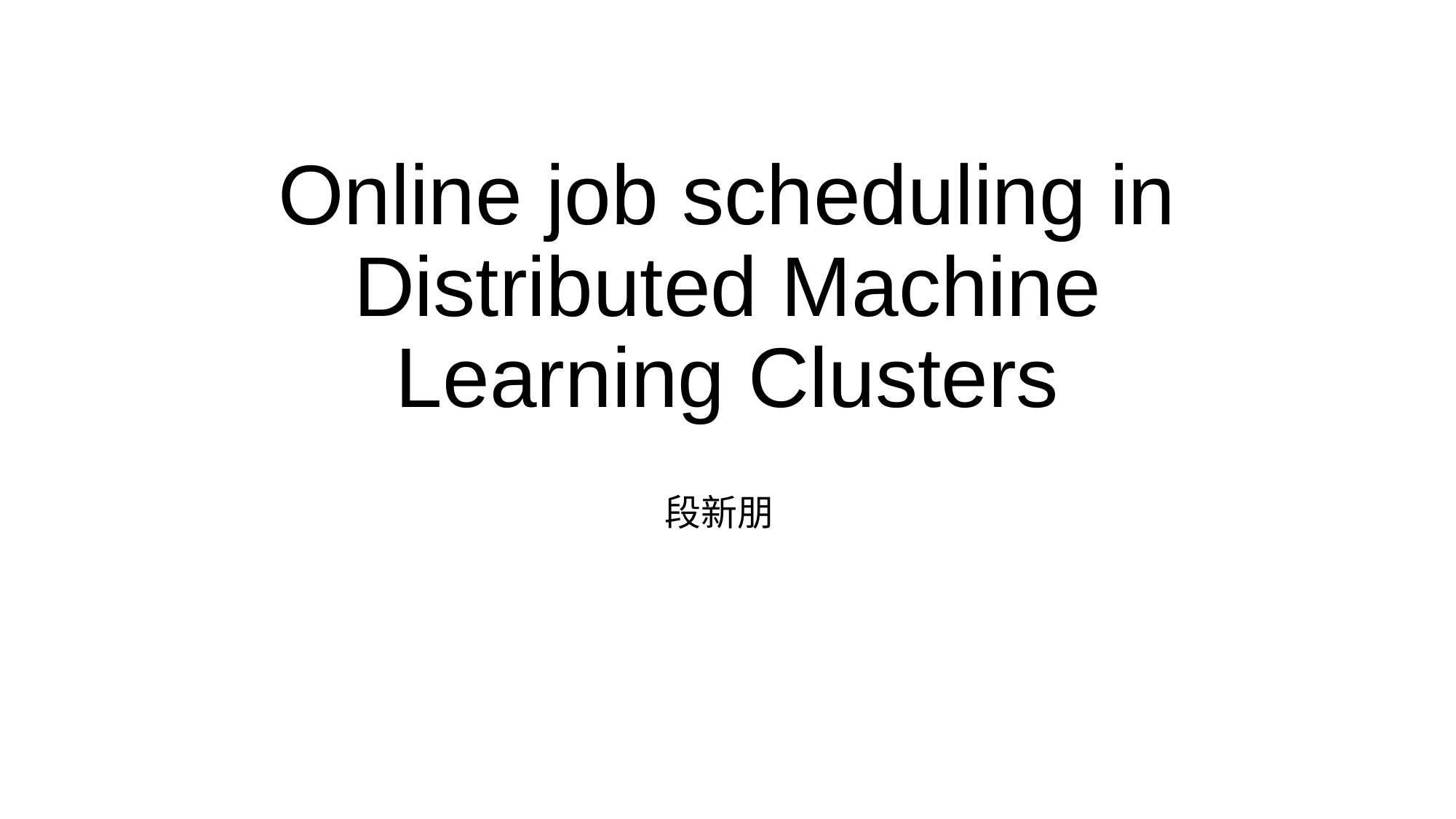

# Online job scheduling in Distributed Machine Learning Clusters

段新朋